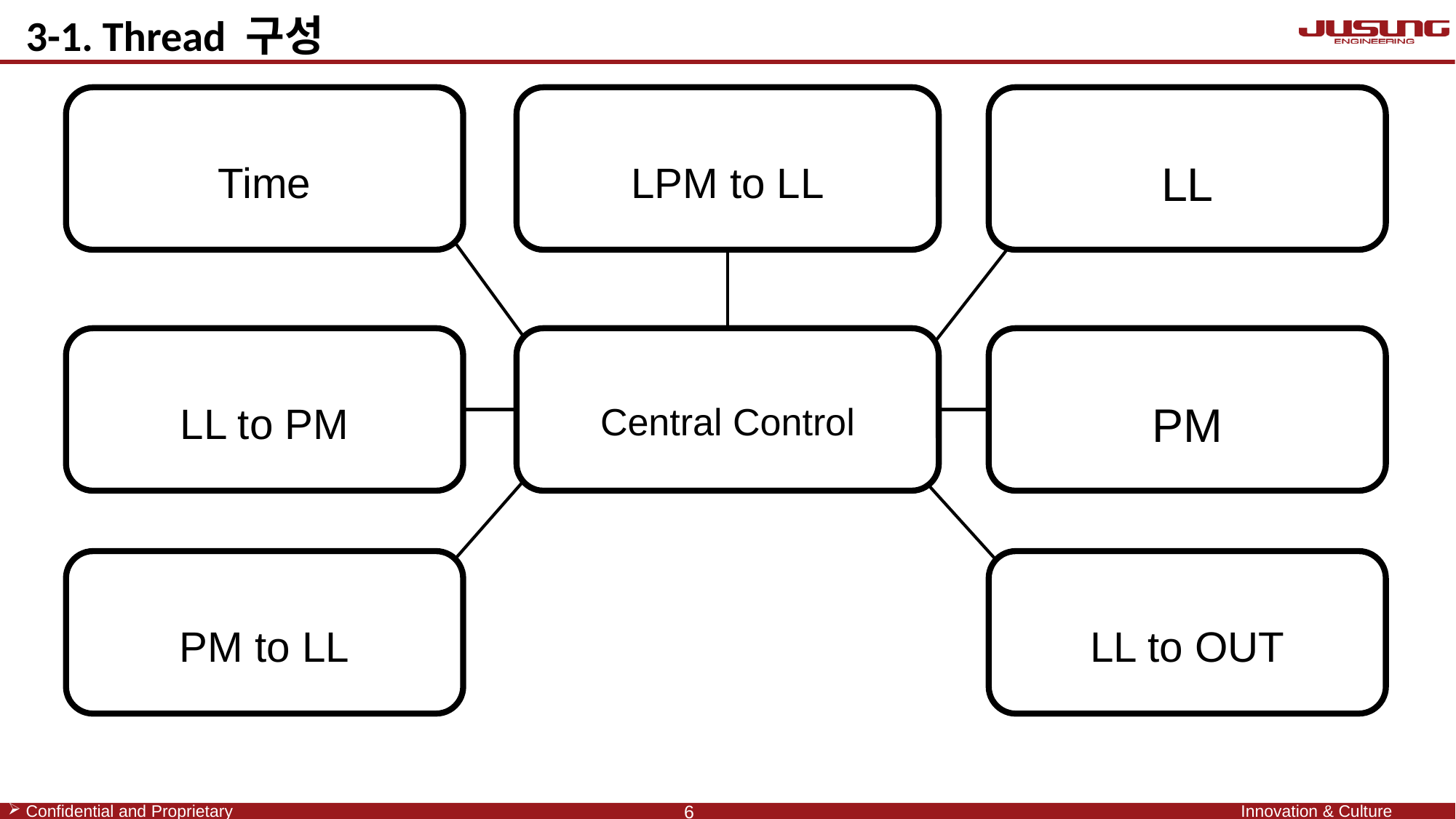

3-1. Thread 구성
LPM to LL
LL
Time
LL to PM
Central Control
PM
PM to LL
LL to OUT
6